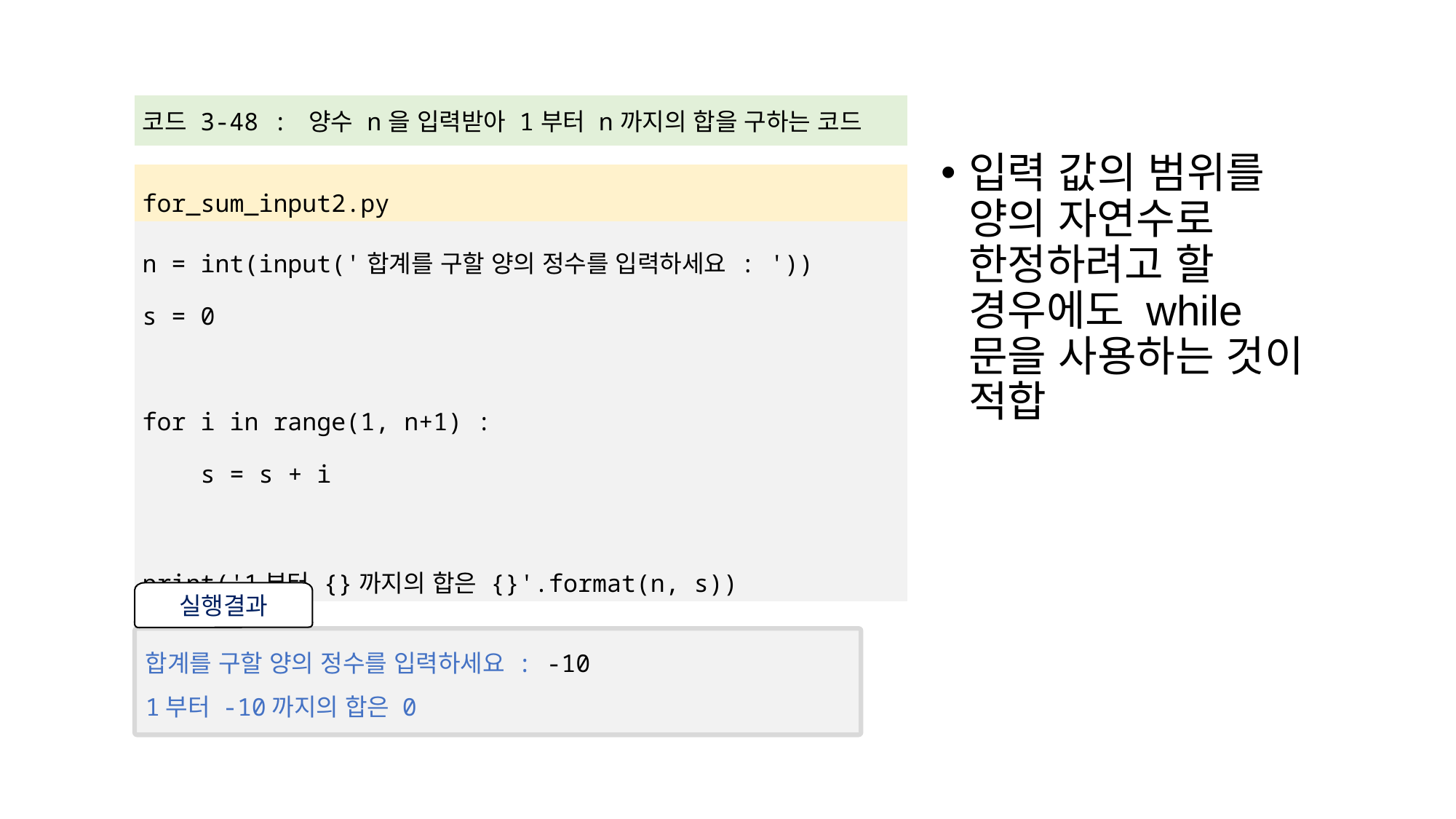

| 코드 3-48 : 양수 n을 입력받아 1부터 n까지의 합을 구하는 코드 |
| --- |
|  |
| for\_sum\_input2.py |
| n = int(input('합계를 구할 양의 정수를 입력하세요 : ')) s = 0 for i in range(1, n+1) : s = s + i print('1부터 {}까지의 합은 {}'.format(n, s)) |
입력 값의 범위를 양의 자연수로 한정하려고 할 경우에도 while 문을 사용하는 것이 적합
실행결과

합계를 구할 양의 정수를 입력하세요 : -10
1부터 -10까지의 합은 0